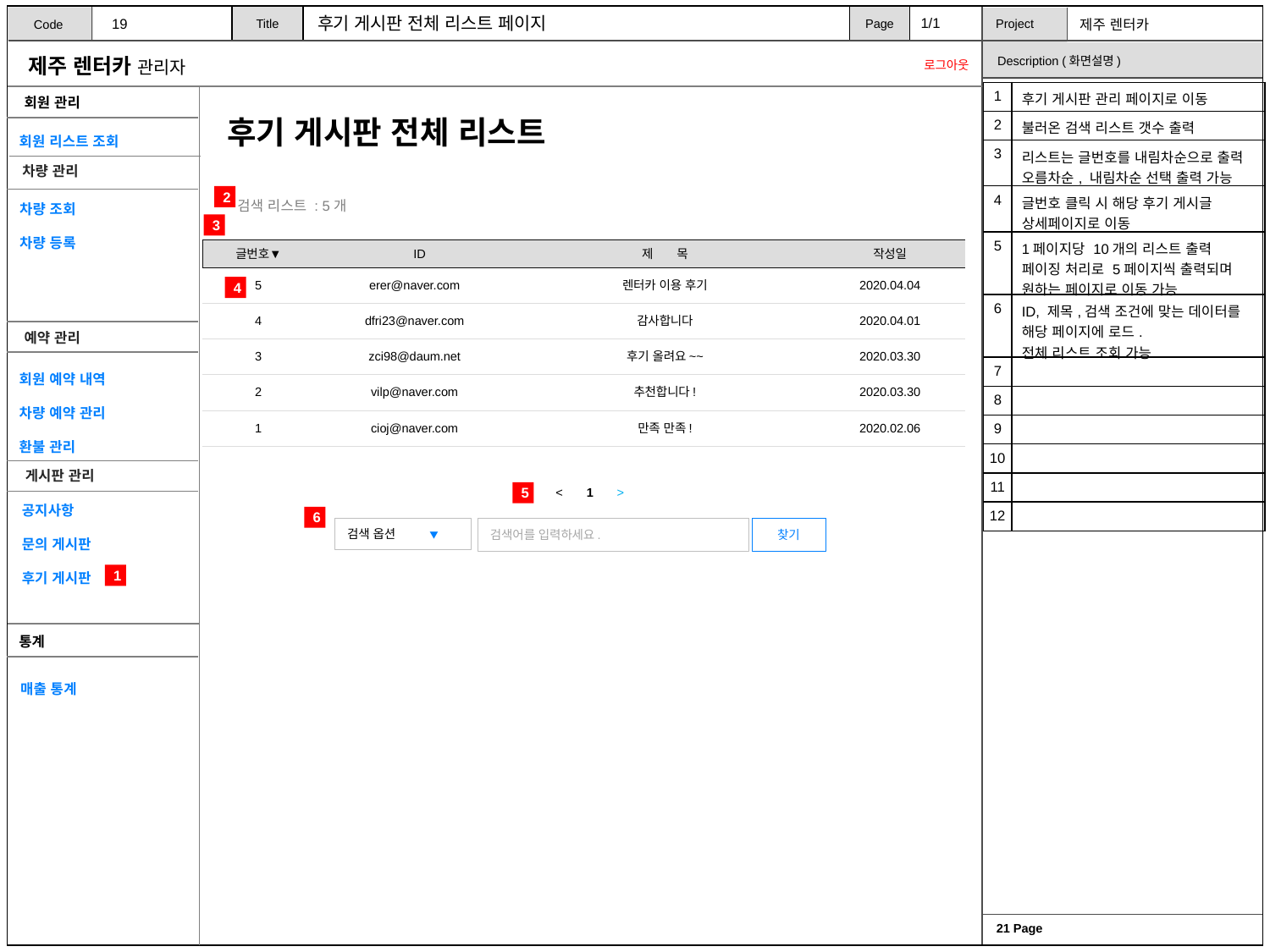

후기 게시판 전체 리스트 페이지
1/1
19
| 1 | 후기 게시판 관리 페이지로 이동 |
| --- | --- |
| 2 | 불러온 검색 리스트 갯수 출력 |
| 3 | 리스트는 글번호를 내림차순으로 출력 오름차순, 내림차순 선택 출력 가능 |
| 4 | 글번호 클릭 시 해당 후기 게시글 상세페이지로 이동 |
| 5 | 1페이지당 10개의 리스트 출력 페이징 처리로 5페이지씩 출력되며 원하는 페이지로 이동 가능 |
| 6 | ID, 제목,검색 조건에 맞는 데이터를 해당 페이지에 로드. 전체 리스트 조회 가능 |
| 7 |  |
| 8 |  |
| 9 |  |
| 10 |  |
| 11 |  |
| 12 |  |
후기 게시판 전체 리스트
2
검색 리스트 : 5개
3
| 글번호▼ | ID | 제 목 | 작성일 |
| --- | --- | --- | --- |
| 5 | erer@naver.com | 렌터카 이용 후기 | 2020.04.04 |
| 4 | dfri23@naver.com | 감사합니다 | 2020.04.01 |
| 3 | zci98@daum.net | 후기 올려요~~ | 2020.03.30 |
| 2 | vilp@naver.com | 추천합니다! | 2020.03.30 |
| 1 | cioj@naver.com | 만족 만족! | 2020.02.06 |
4
<       1       >
5
6
검색 옵션          ▼
찾기
검색어를 입력하세요.
1